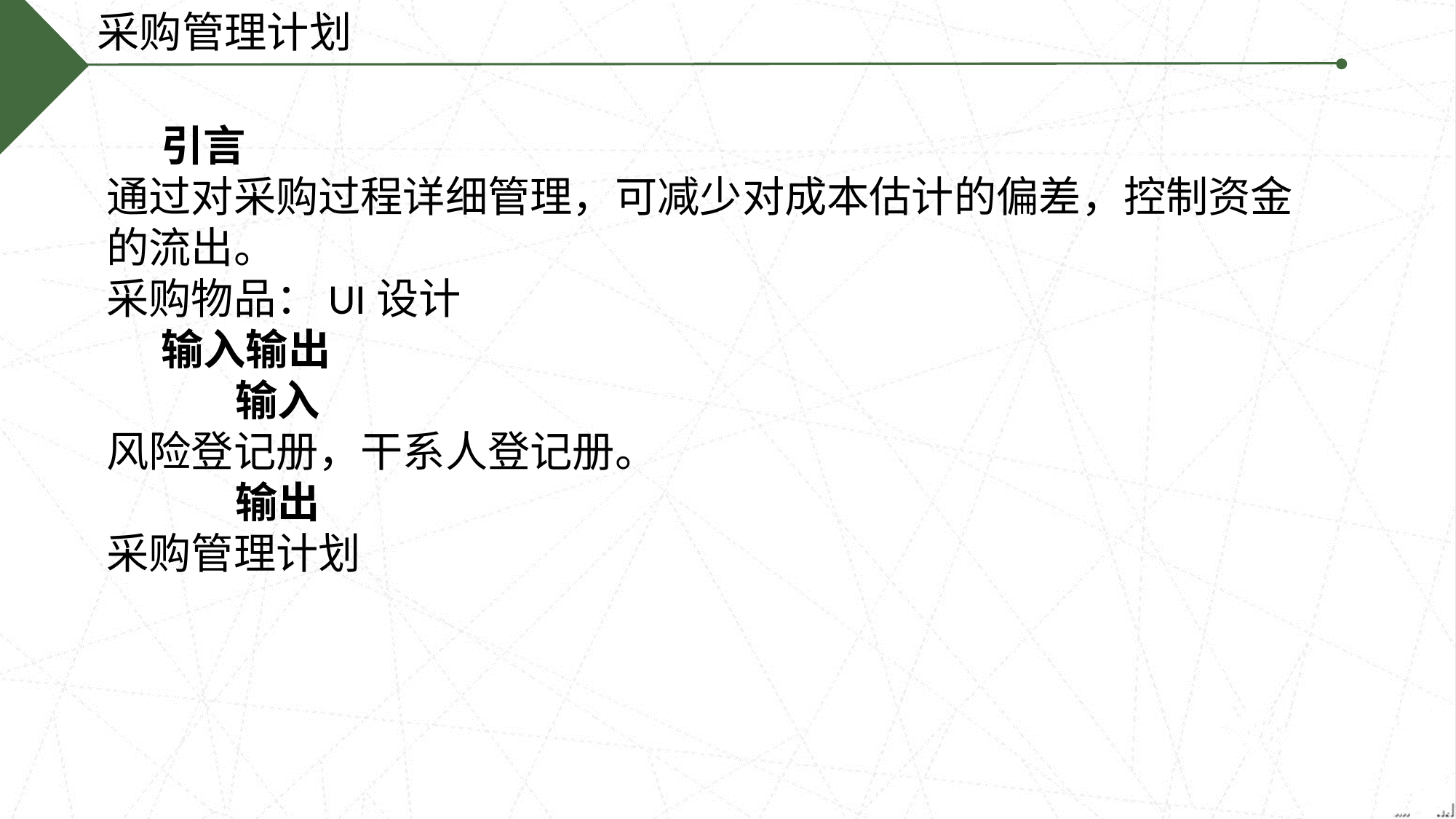

采购管理计划

引言
通过对采购过程详细管理，可减少对成本估计的偏差，控制资金的流出。
采购物品：UI设计
输入输出
 输入
风险登记册，干系人登记册。
 输出
采购管理计划